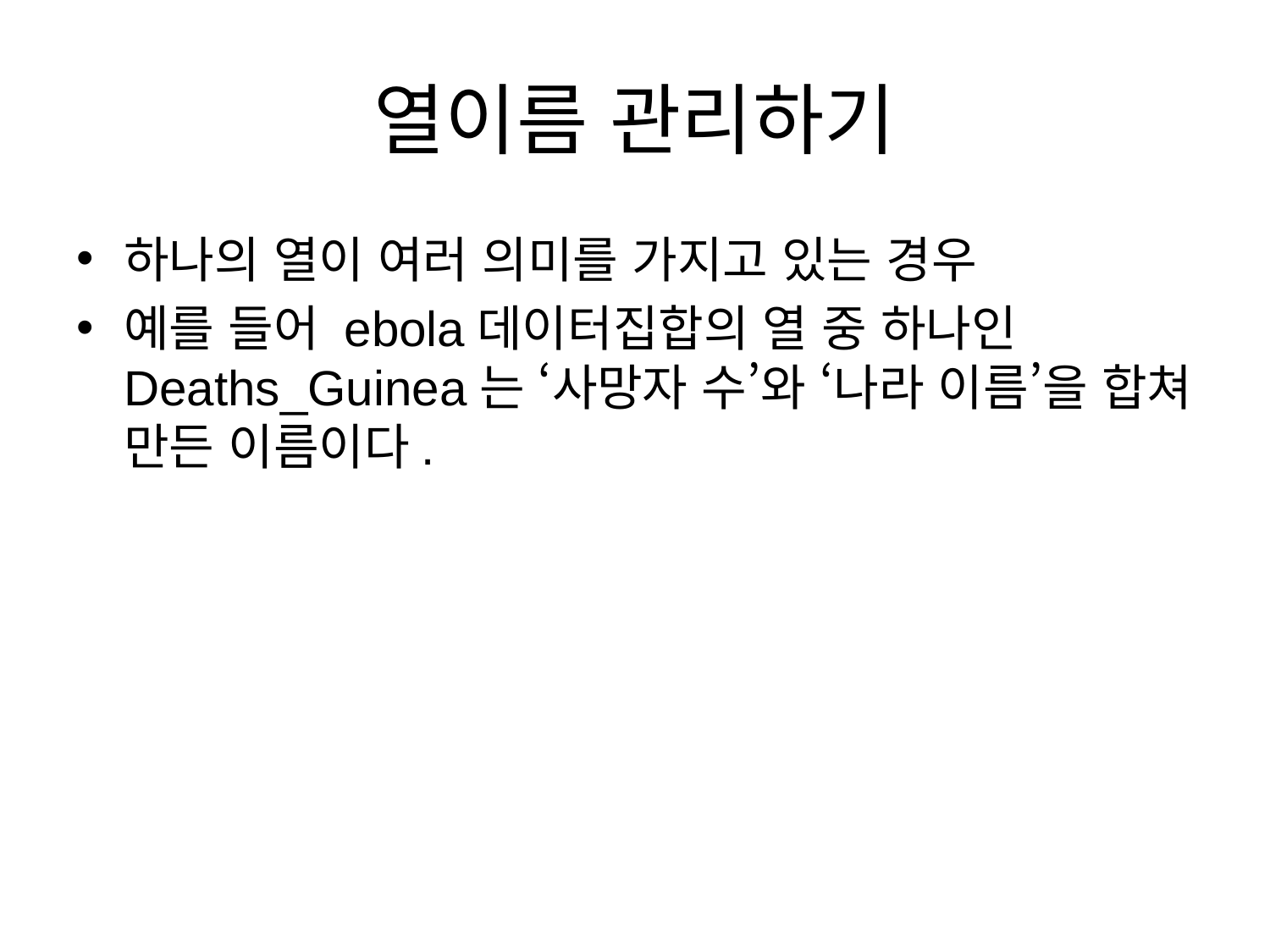

# 열이름 관리하기
하나의 열이 여러 의미를 가지고 있는 경우
예를 들어 ebola데이터집합의 열 중 하나인 Deaths_Guinea는 ‘사망자 수’와 ‘나라 이름’을 합쳐 만든 이름이다.